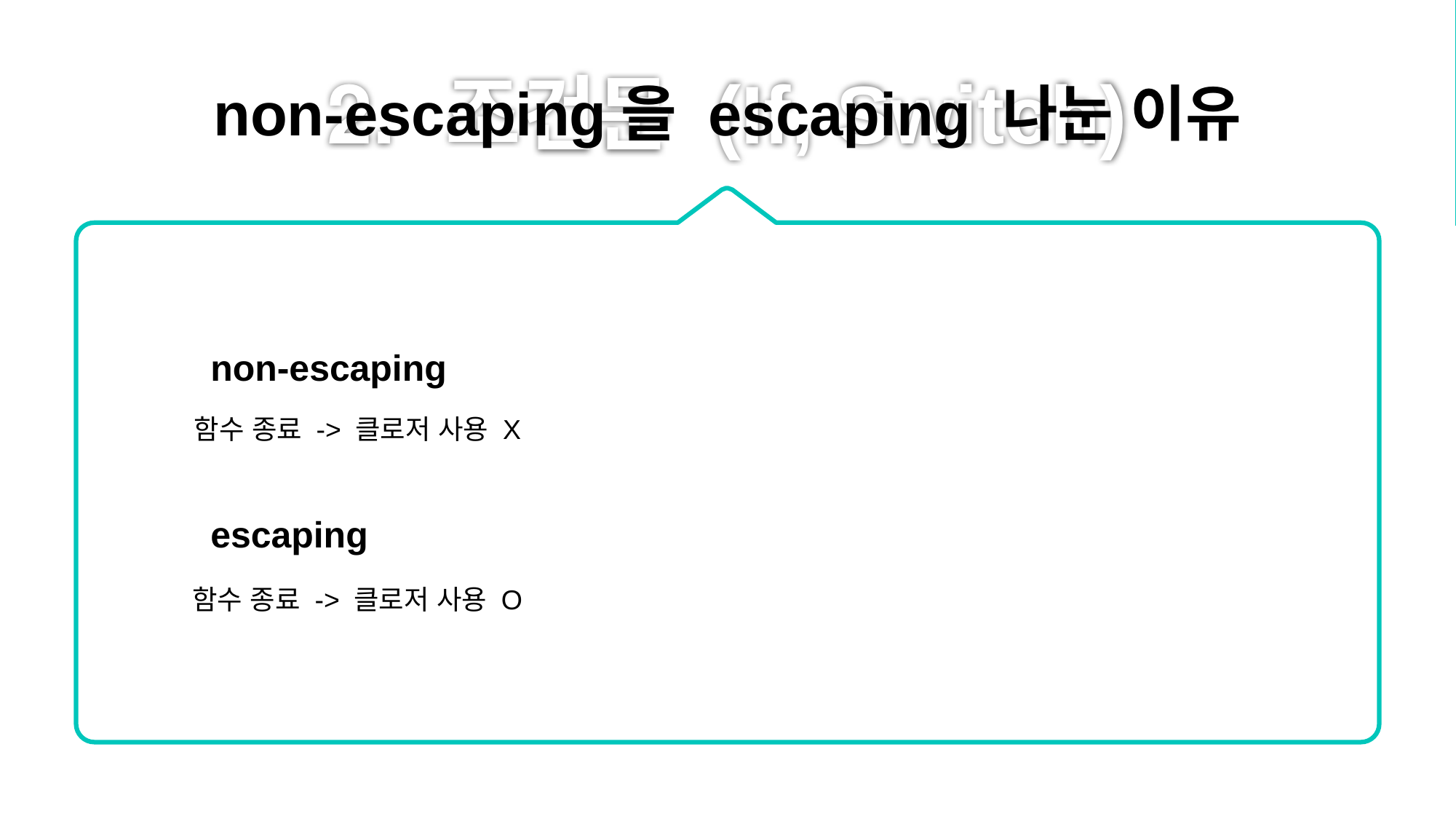

# 조건문 (If, Switch)
non-escaping을 escaping 나눈 이유

non-escaping
함수 종료 -> 클로저 사용 X
escaping
함수 종료 -> 클로저 사용 O